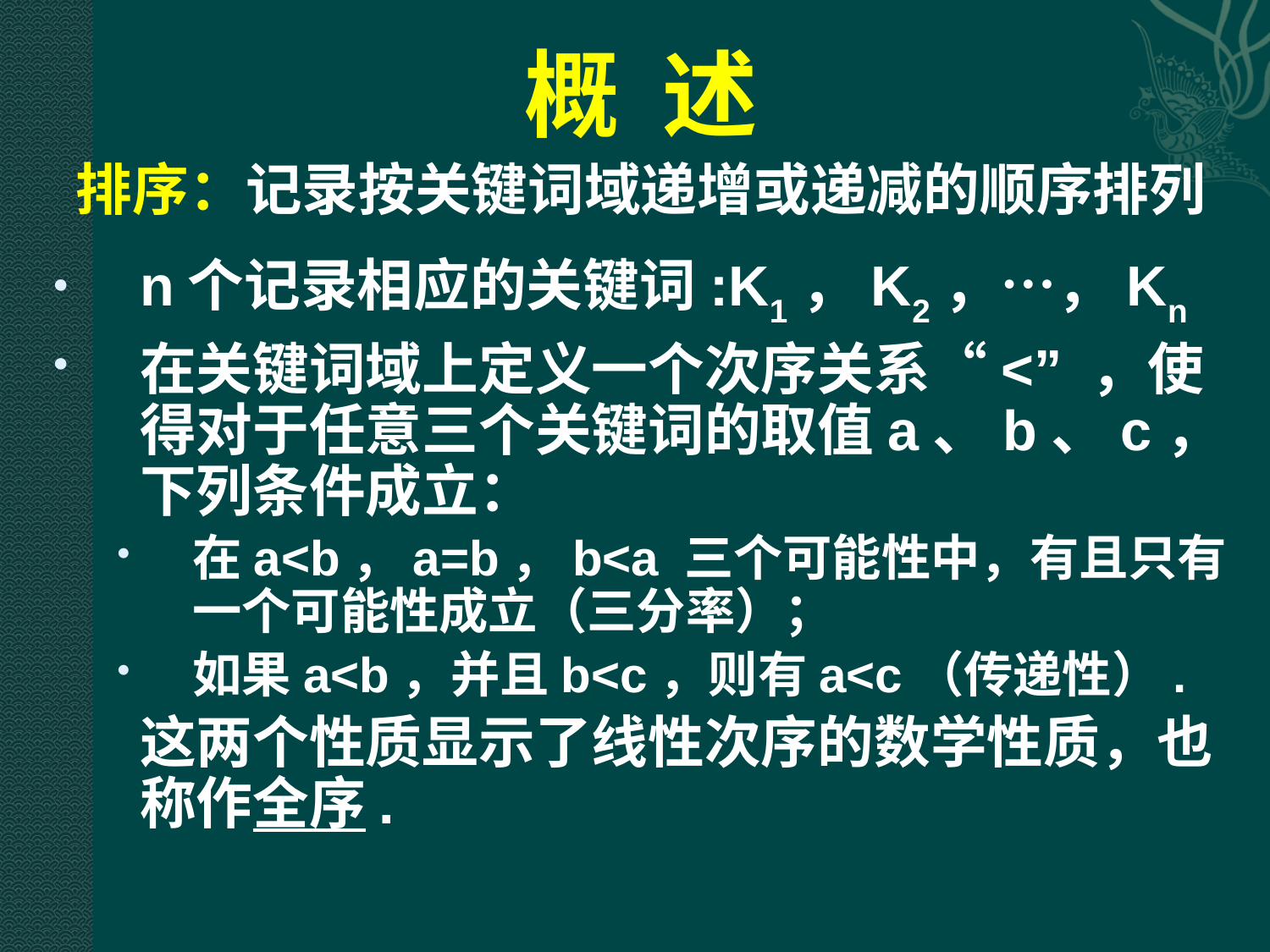

概  述
排序：记录按关键词域递增或递减的顺序排列
n个记录相应的关键词:K1，K2，…，Kn
在关键词域上定义一个次序关系“<” ，使得对于任意三个关键词的取值a、b、c，下列条件成立：
在a<b，a=b，b<a 三个可能性中，有且只有一个可能性成立（三分率）；
如果a<b，并且b<c，则有a<c（传递性）.
	这两个性质显示了线性次序的数学性质，也称作全序.